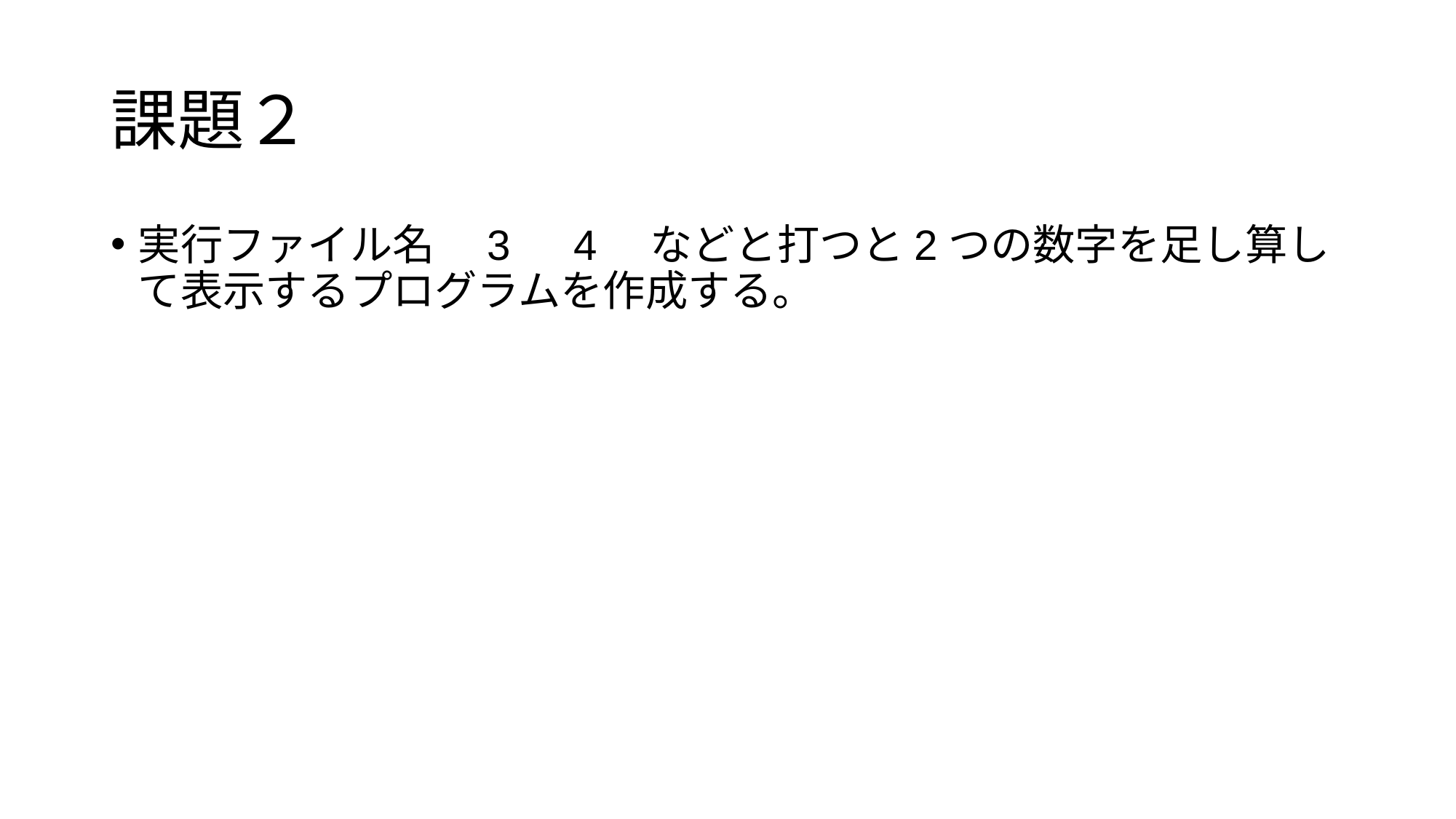

# 課題２
実行ファイル名　3　4　などと打つと2つの数字を足し算して表示するプログラムを作成する。